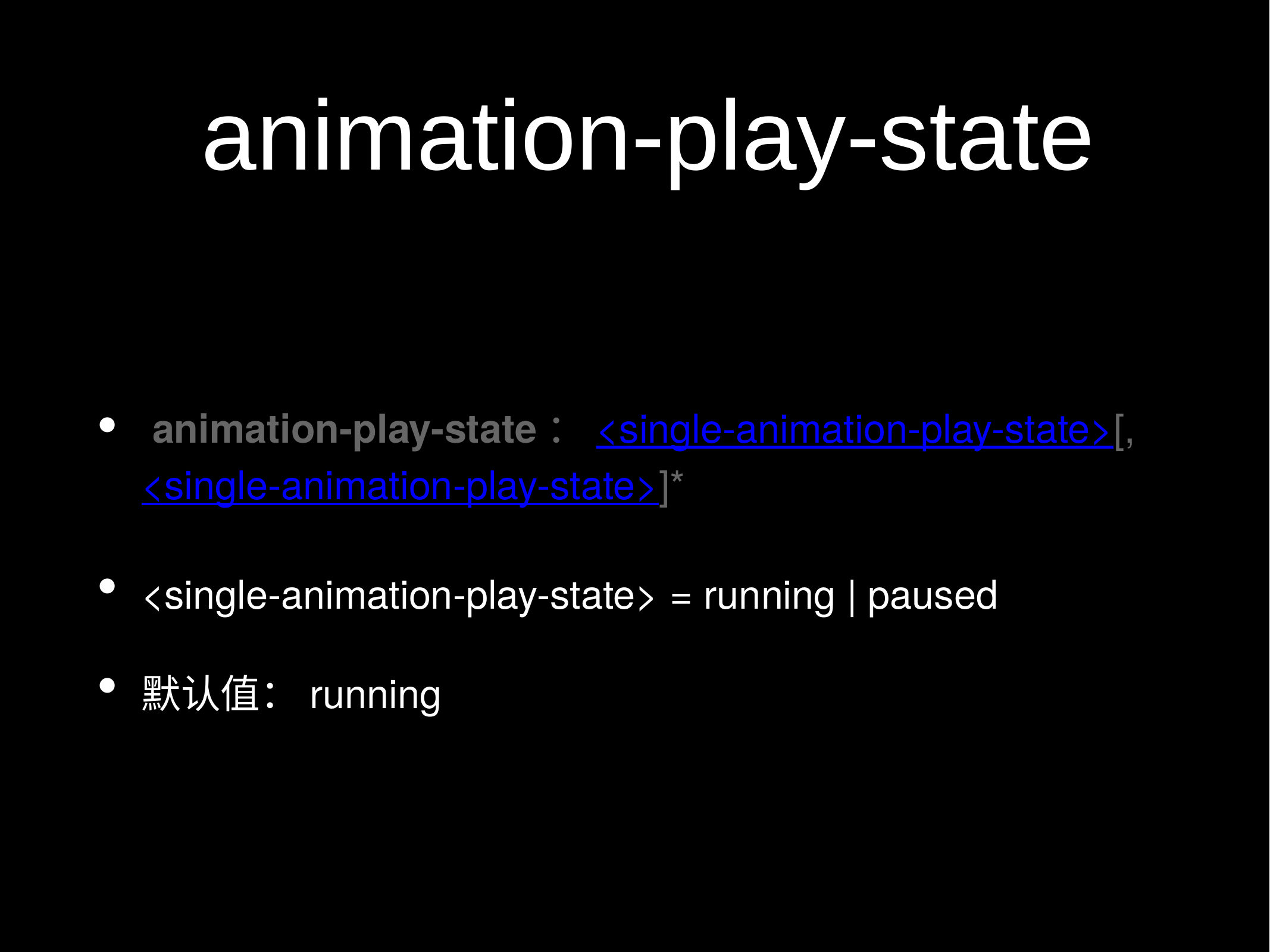

# animation-play-state
 animation-play-state：<single-animation-play-state>[,<single-animation-play-state>]*
<single-animation-play-state> = running | paused
默认值：running